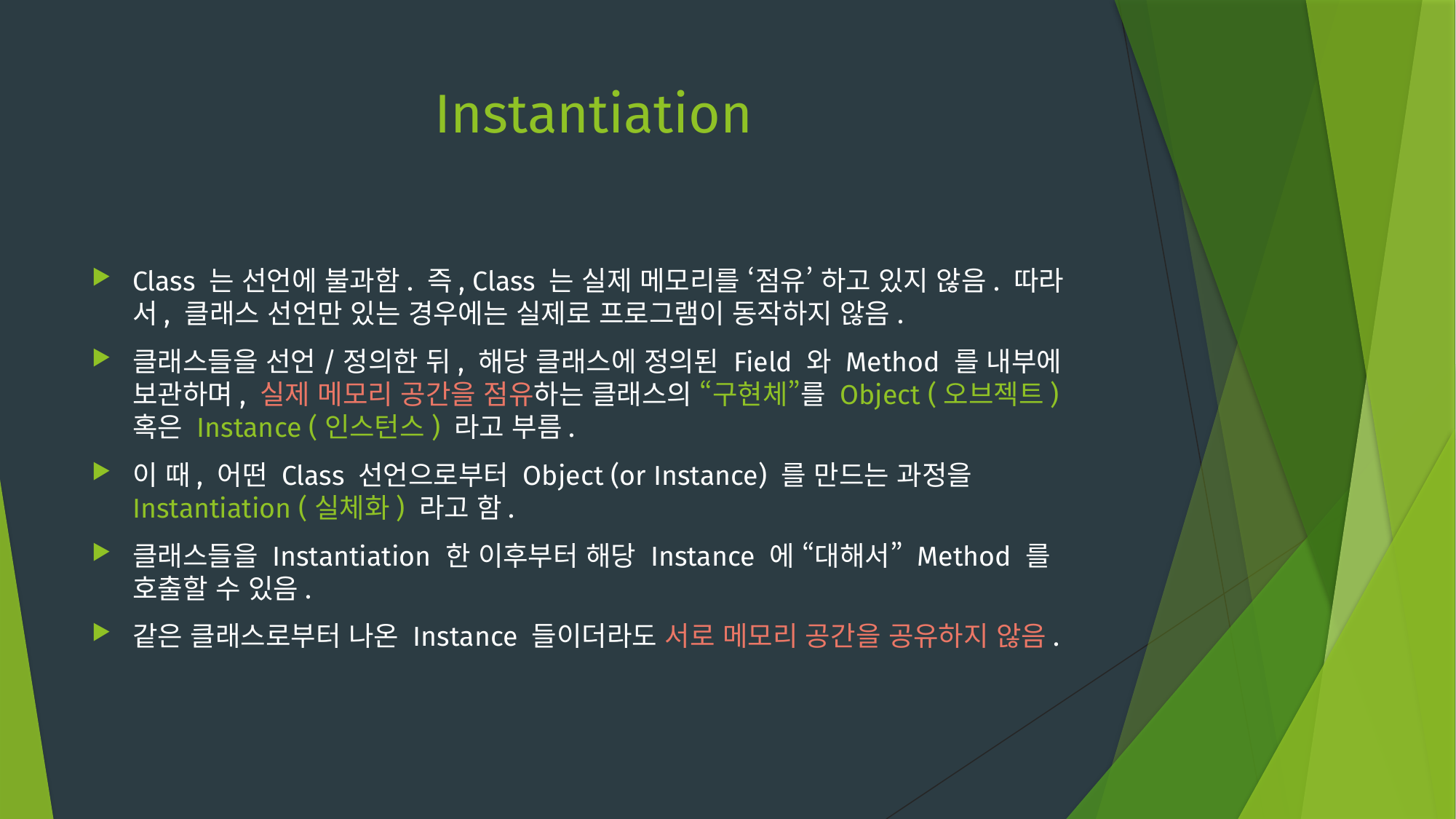

# Instantiation
Class 는 선언에 불과함. 즉, Class 는 실제 메모리를 ‘점유’ 하고 있지 않음. 따라서, 클래스 선언만 있는 경우에는 실제로 프로그램이 동작하지 않음.
클래스들을 선언/정의한 뒤, 해당 클래스에 정의된 Field 와 Method 를 내부에 보관하며, 실제 메모리 공간을 점유하는 클래스의 “구현체”를 Object (오브젝트) 혹은 Instance (인스턴스) 라고 부름.
이 때, 어떤 Class 선언으로부터 Object (or Instance) 를 만드는 과정을 Instantiation (실체화) 라고 함.
클래스들을 Instantiation 한 이후부터 해당 Instance 에 “대해서” Method 를 호출할 수 있음.
같은 클래스로부터 나온 Instance 들이더라도 서로 메모리 공간을 공유하지 않음.